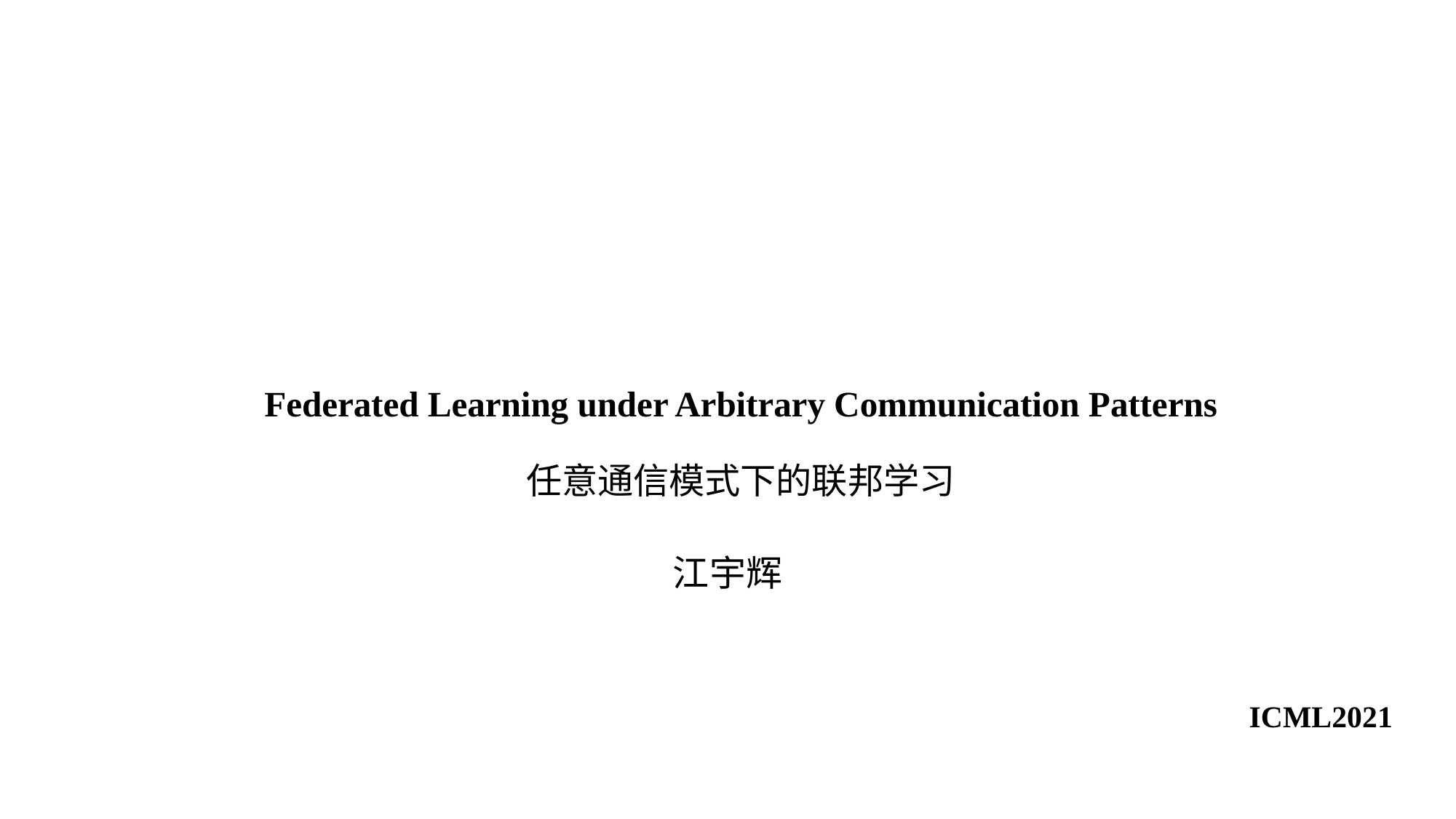

# Federated Learning under Arbitrary Communication Patterns 任意通信模式下的联邦学习
江宇辉
 ICML2021